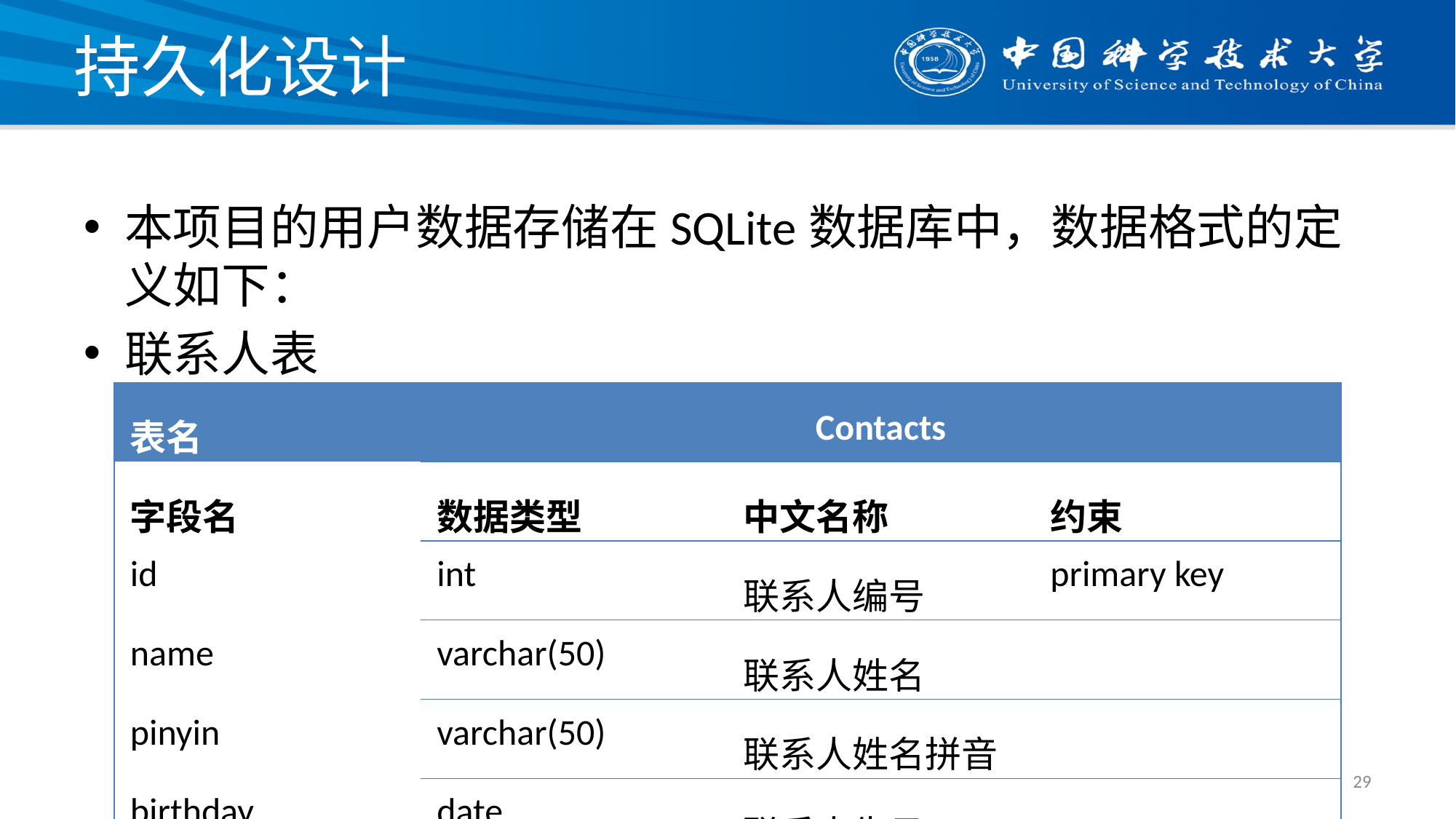

# 持久化设计
本项目的用户数据存储在SQLite数据库中，数据格式的定义如下：
联系人表
| 表名 | Contacts |  |  |
| --- | --- | --- | --- |
| 字段名 | 数据类型 | 中文名称 | 约束 |
| id | int | 联系人编号 | primary key |
| name | varchar(50) | 联系人姓名 |  |
| pinyin | varchar(50) | 联系人姓名拼音 |  |
| birthday | date | 联系人生日 |  |
29